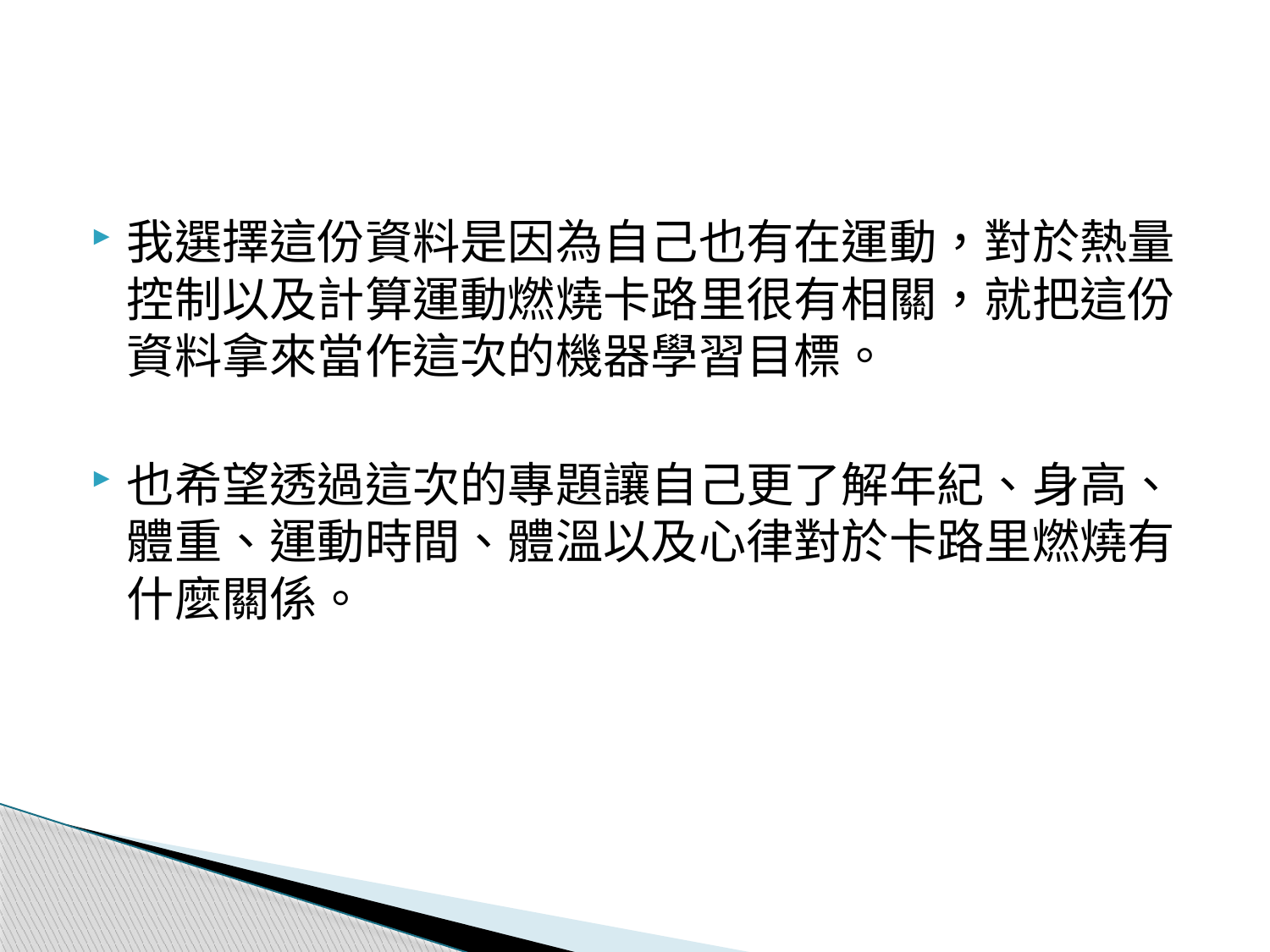

#
我選擇這份資料是因為自己也有在運動，對於熱量控制以及計算運動燃燒卡路里很有相關，就把這份資料拿來當作這次的機器學習目標。

也希望透過這次的專題讓自己更了解年紀、身高、體重、運動時間、體溫以及心律對於卡路里燃燒有什麼關係。